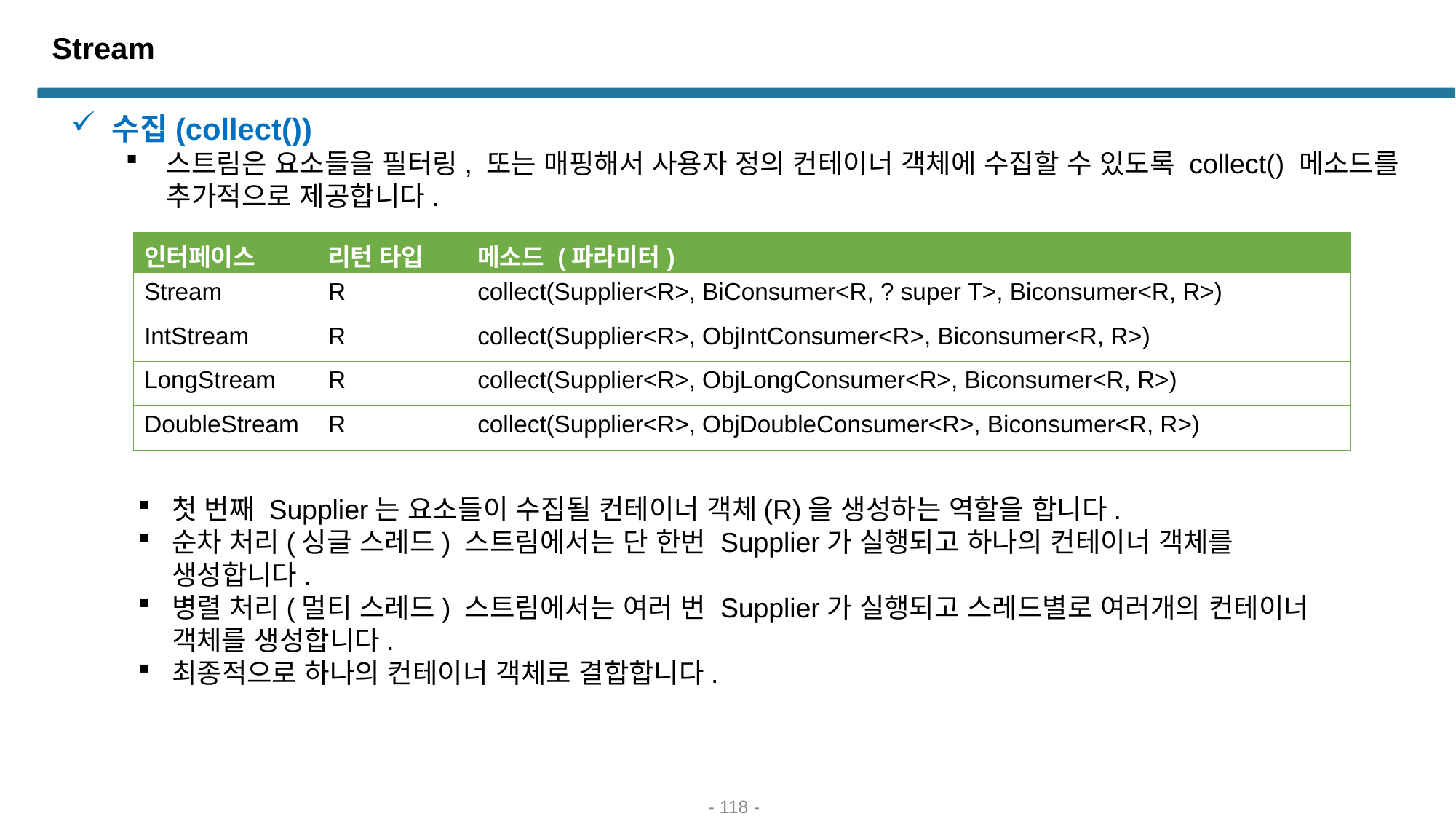

# Stream
수집(collect())
스트림은 요소들을 필터링, 또는 매핑해서 사용자 정의 컨테이너 객체에 수집할 수 있도록 collect() 메소드를 추가적으로 제공합니다.
| 인터페이스 | 리턴 타입 | 메소드 (파라미터) |
| --- | --- | --- |
| Stream | R | collect(Supplier<R>, BiConsumer<R, ? super T>, Biconsumer<R, R>) |
| IntStream | R | collect(Supplier<R>, ObjIntConsumer<R>, Biconsumer<R, R>) |
| LongStream | R | collect(Supplier<R>, ObjLongConsumer<R>, Biconsumer<R, R>) |
| DoubleStream | R | collect(Supplier<R>, ObjDoubleConsumer<R>, Biconsumer<R, R>) |
첫 번째 Supplier는 요소들이 수집될 컨테이너 객체(R)을 생성하는 역할을 합니다.
순차 처리(싱글 스레드) 스트림에서는 단 한번 Supplier가 실행되고 하나의 컨테이너 객체를 생성합니다.
병렬 처리(멀티 스레드) 스트림에서는 여러 번 Supplier가 실행되고 스레드별로 여러개의 컨테이너 객체를 생성합니다.
최종적으로 하나의 컨테이너 객체로 결합합니다.
- 118 -